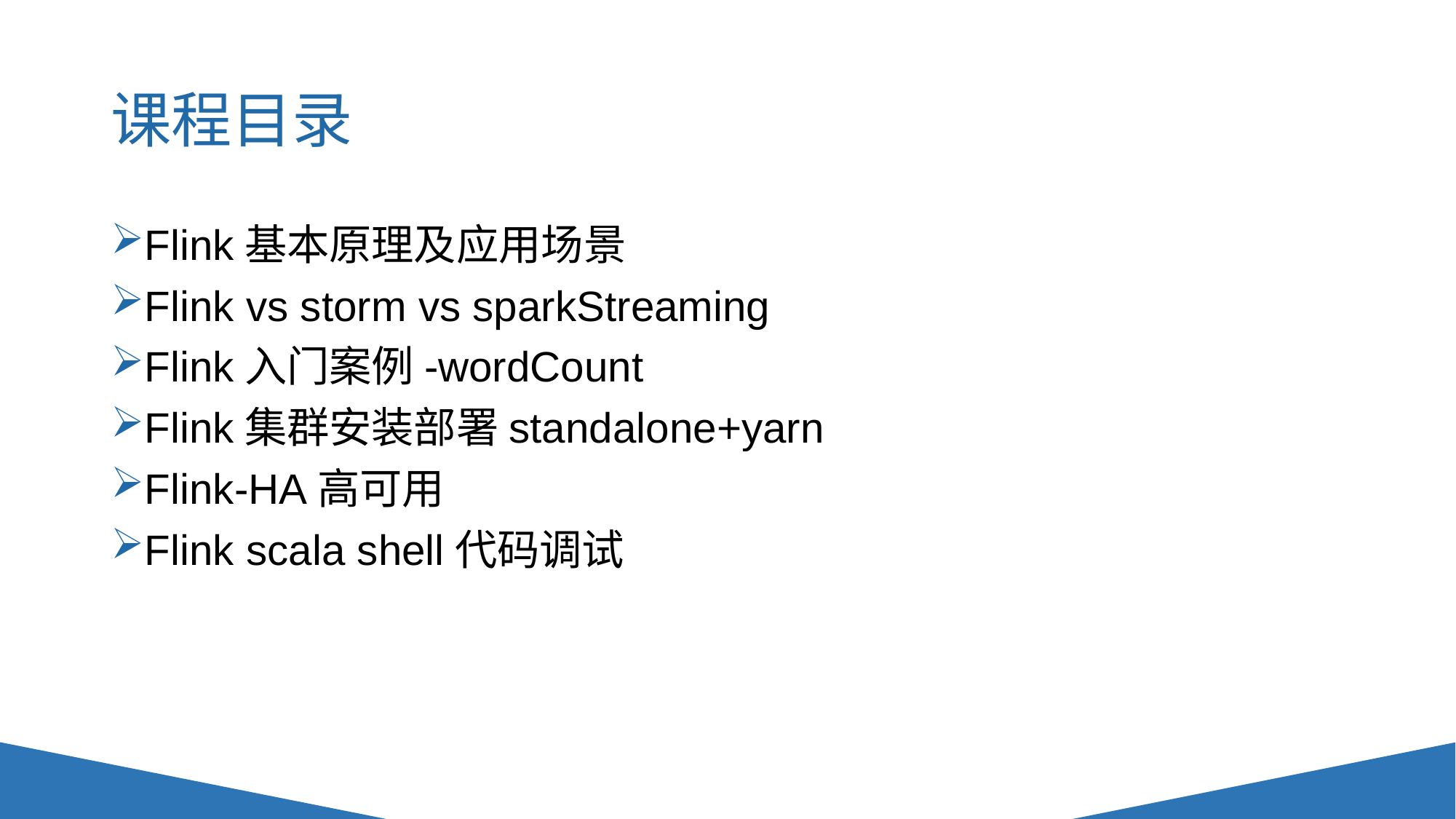

# 课程目录
Flink基本原理及应用场景
Flink vs storm vs sparkStreaming
Flink入门案例-wordCount
Flink集群安装部署standalone+yarn
Flink-HA高可用
Flink scala shell代码调试